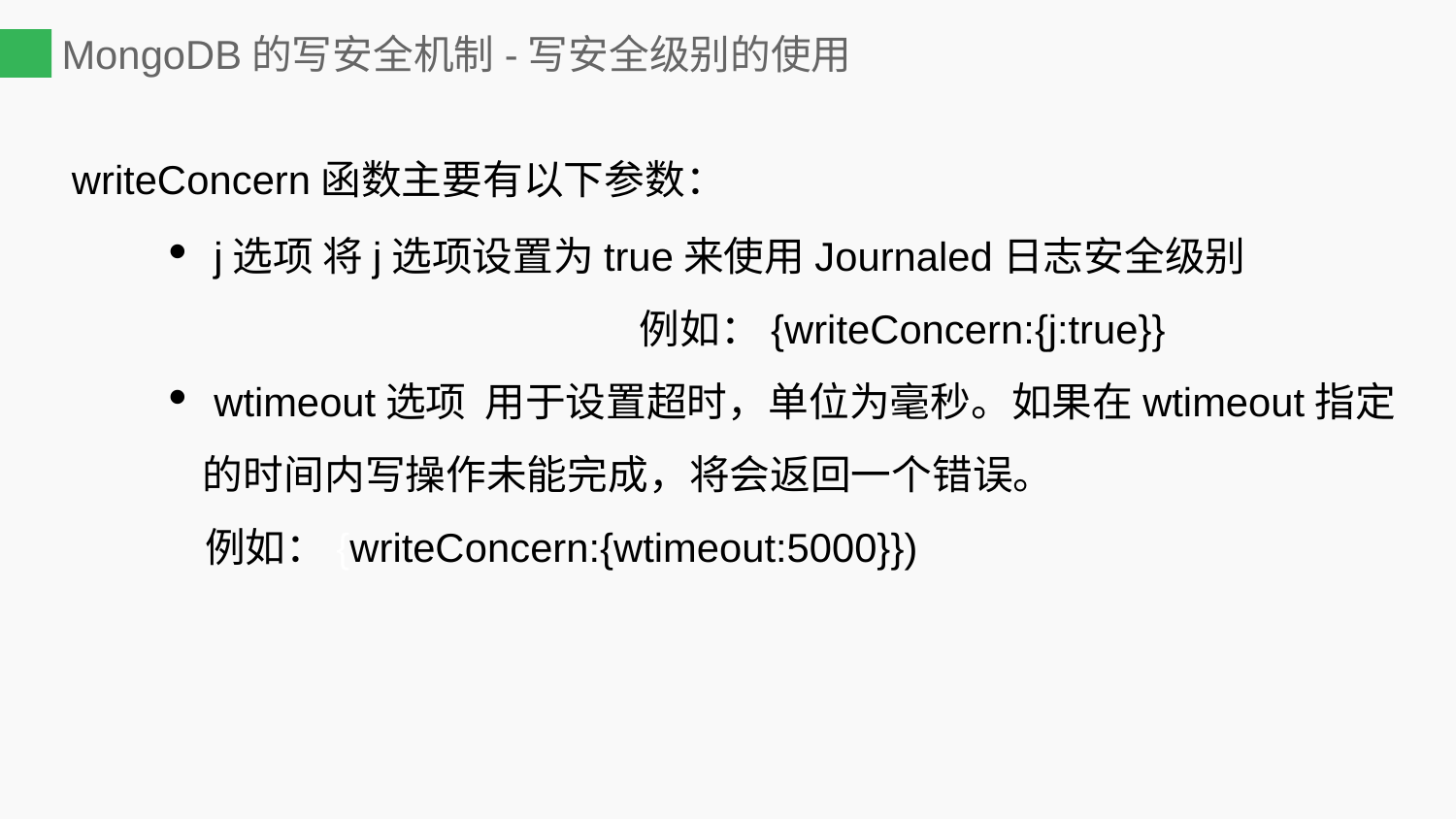

# MongoDB的写安全机制-写安全级别的使用
     writeConcern函数主要有以下参数：
 j选项 将j选项设置为true来使用Journaled日志安全级别            				例如：{writeConcern:{j:true}}
 wtimeout选项  用于设置超时，单位为毫秒。如果在wtimeout指定的时间内写操作未能完成，将会返回一个错误。
   例如：{writeConcern:{wtimeout:5000}})